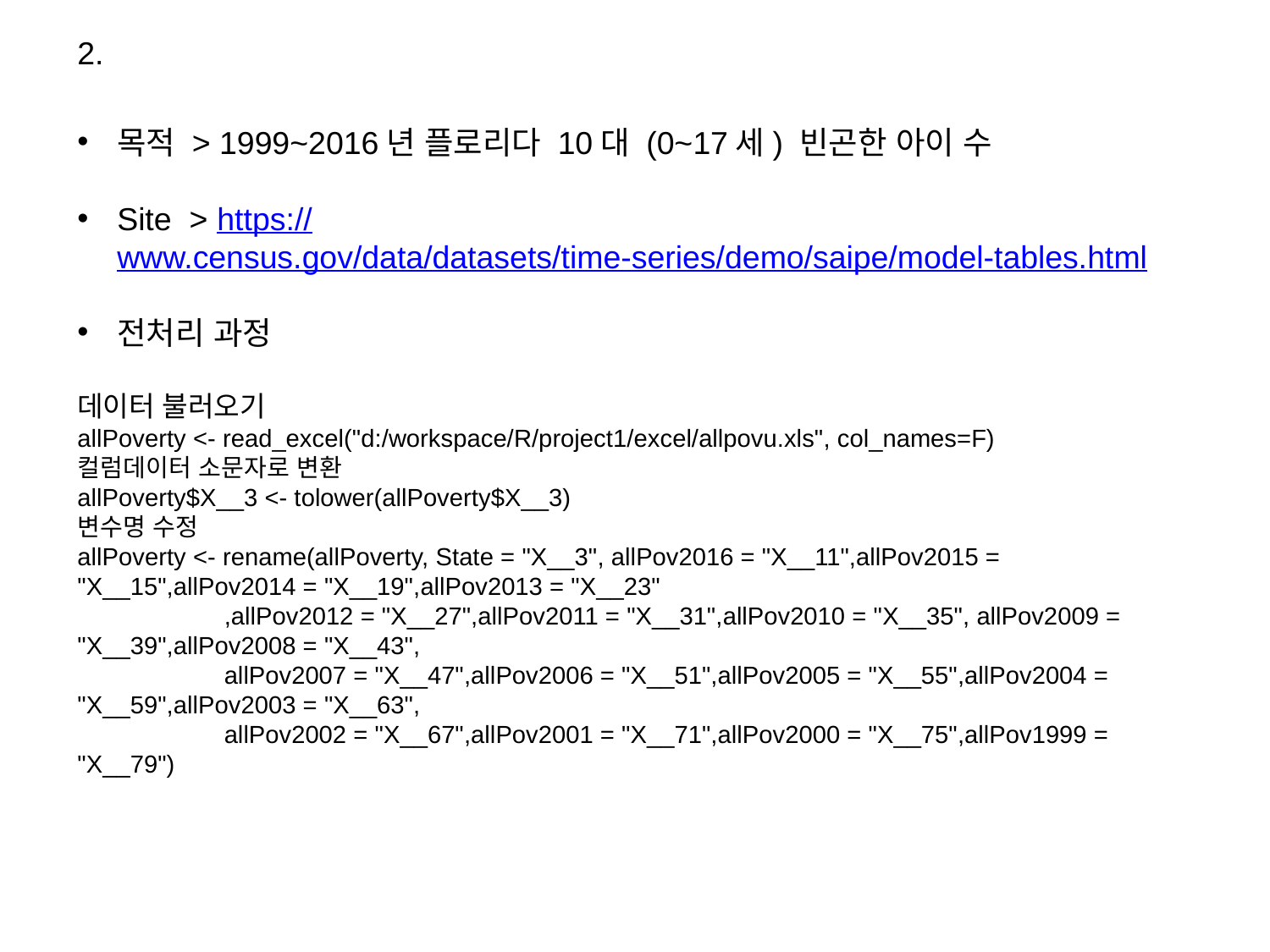

2.
목적 > 1999~2016년 플로리다 10대 (0~17세) 빈곤한 아이 수

Site  > https://www.census.gov/data/datasets/time-series/demo/saipe/model-tables.html

전처리 과정

데이터 불러오기
allPoverty <- read_excel("d:/workspace/R/project1/excel/allpovu.xls", col_names=F)
컬럼데이터 소문자로 변환
allPoverty$X__3 <- tolower(allPoverty$X__3)
변수명 수정
allPoverty <- rename(allPoverty, State = "X__3", allPov2016 = "X__11",allPov2015 = "X__15",allPov2014 = "X__19",allPov2013 = "X__23"
                     ,allPov2012 = "X__27",allPov2011 = "X__31",allPov2010 = "X__35", allPov2009 = "X__39",allPov2008 = "X__43",
                     allPov2007 = "X__47",allPov2006 = "X__51",allPov2005 = "X__55",allPov2004 = "X__59",allPov2003 = "X__63",
                     allPov2002 = "X__67",allPov2001 = "X__71",allPov2000 = "X__75",allPov1999 = "X__79")